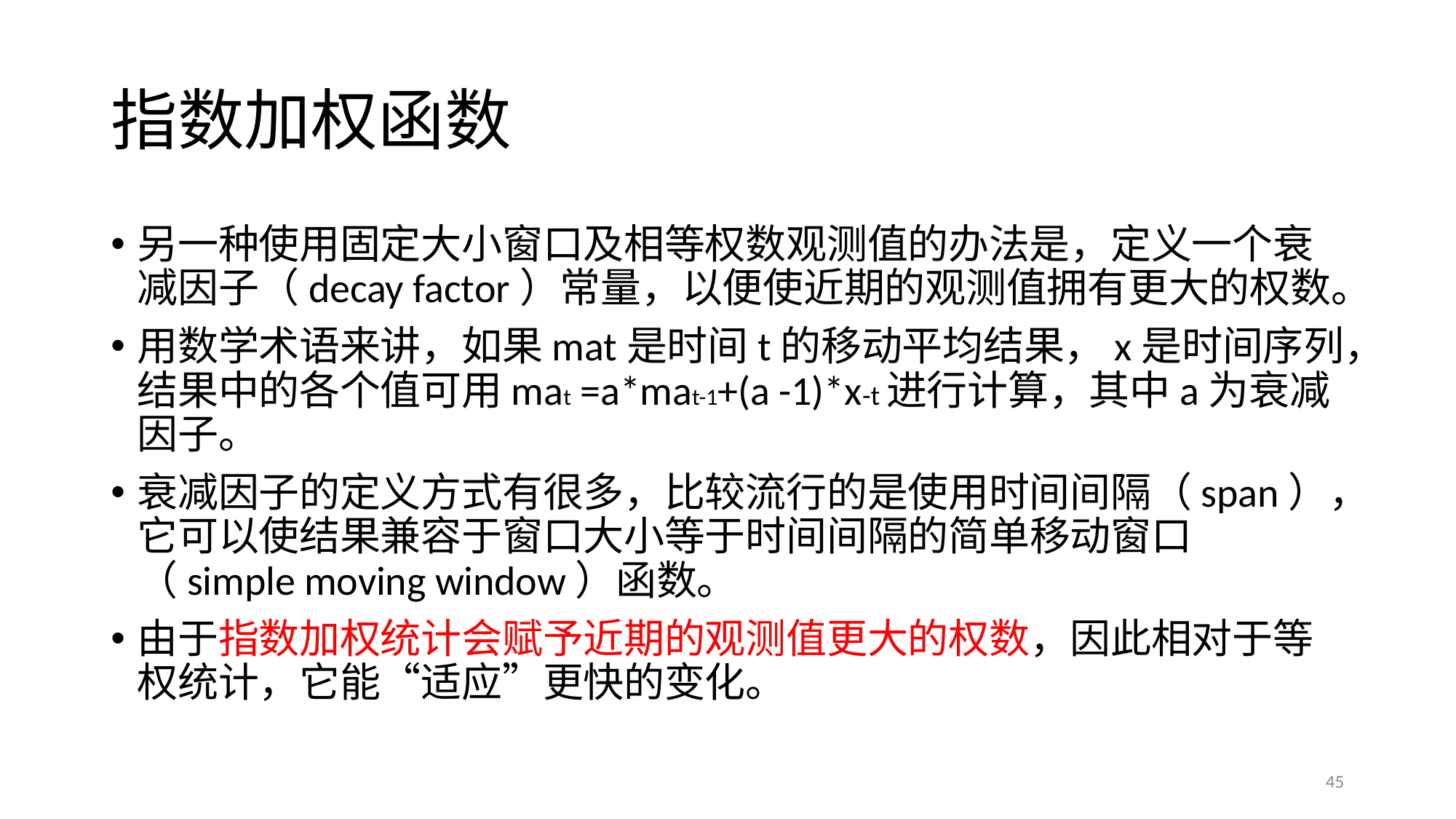

# 指数加权函数
另一种使用固定大小窗口及相等权数观测值的办法是，定义一个衰减因子（decay factor）常量，以便使近期的观测值拥有更大的权数。
用数学术语来讲，如果mat是时间t的移动平均结果，x是时间序列，结果中的各个值可用mat =a*mat-1+(a -1)*x-t进行计算，其中a为衰减因子。
衰减因子的定义方式有很多，比较流行的是使用时间间隔（span），它可以使结果兼容于窗口大小等于时间间隔的简单移动窗口（simple moving window）函数。
由于指数加权统计会赋予近期的观测值更大的权数，因此相对于等权统计，它能“适应”更快的变化。
45